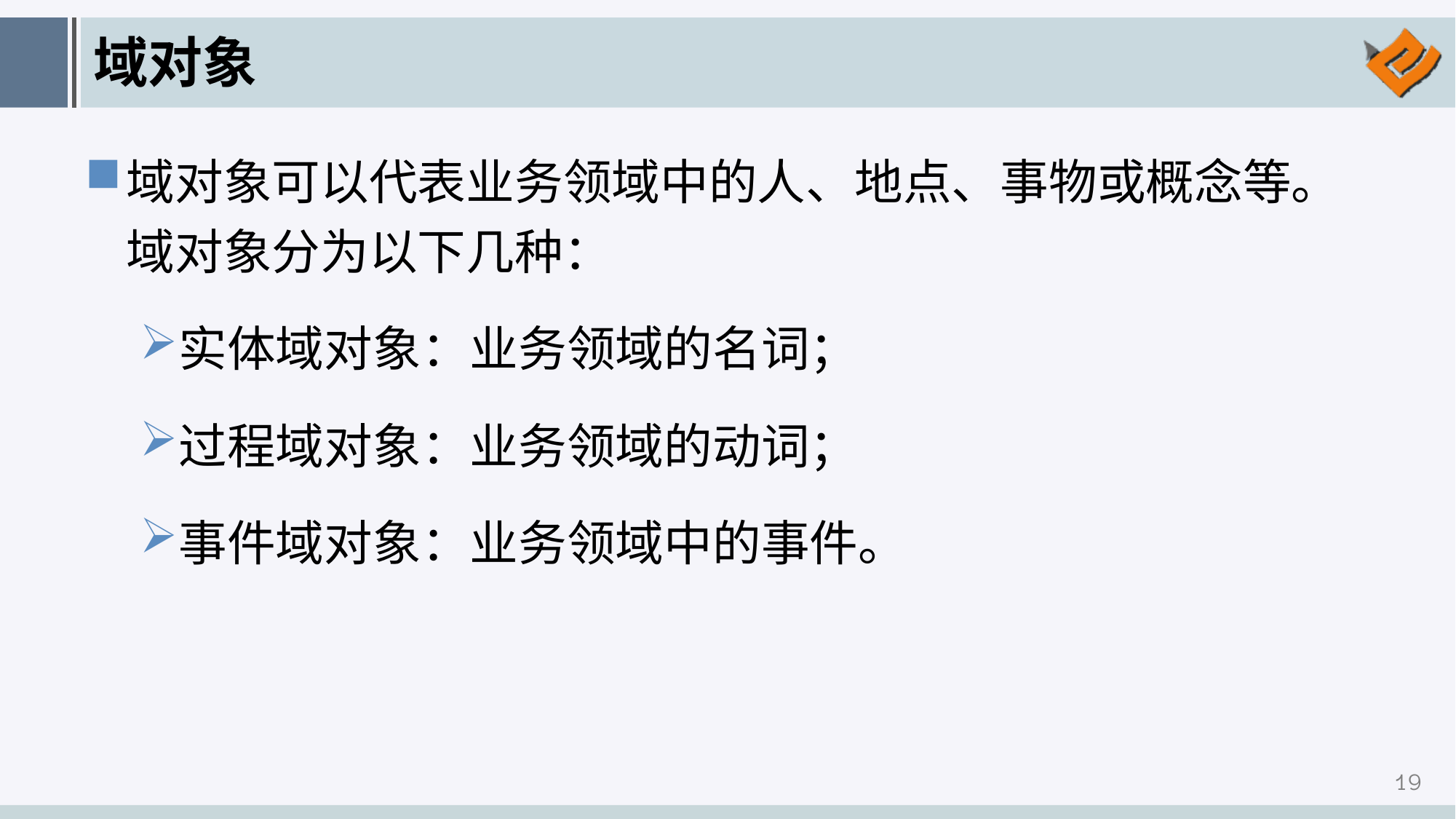

# 域对象
域对象可以代表业务领域中的人、地点、事物或概念等。域对象分为以下几种：
实体域对象：业务领域的名词；
过程域对象：业务领域的动词；
事件域对象：业务领域中的事件。